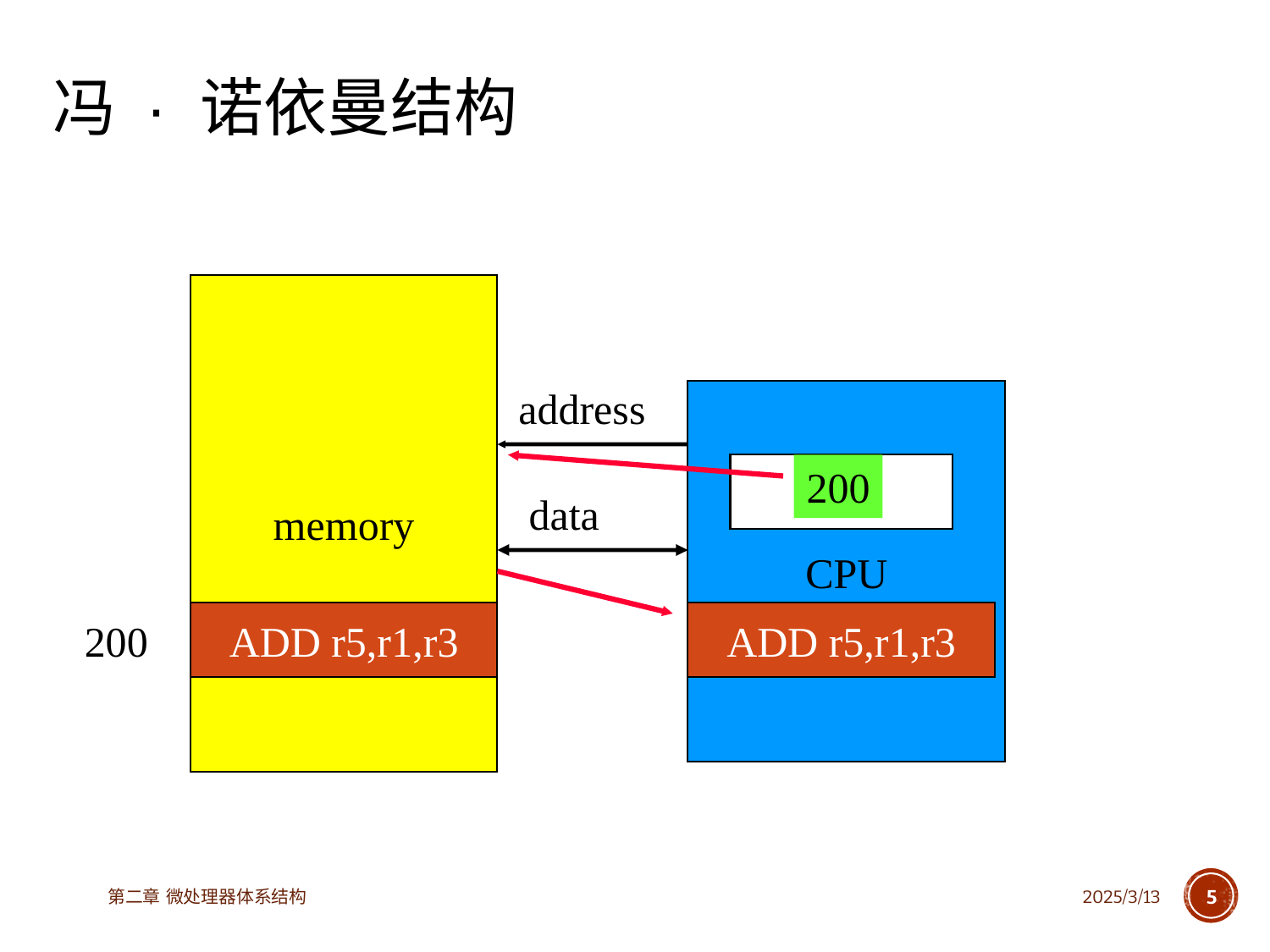

# 冯 · 诺依曼结构
memory
address
CPU

PC
200
data

ADD r5,r1,r3
ADD r5,r1,r3
IR
200
第二章 微处理器体系结构
2025/3/13
5